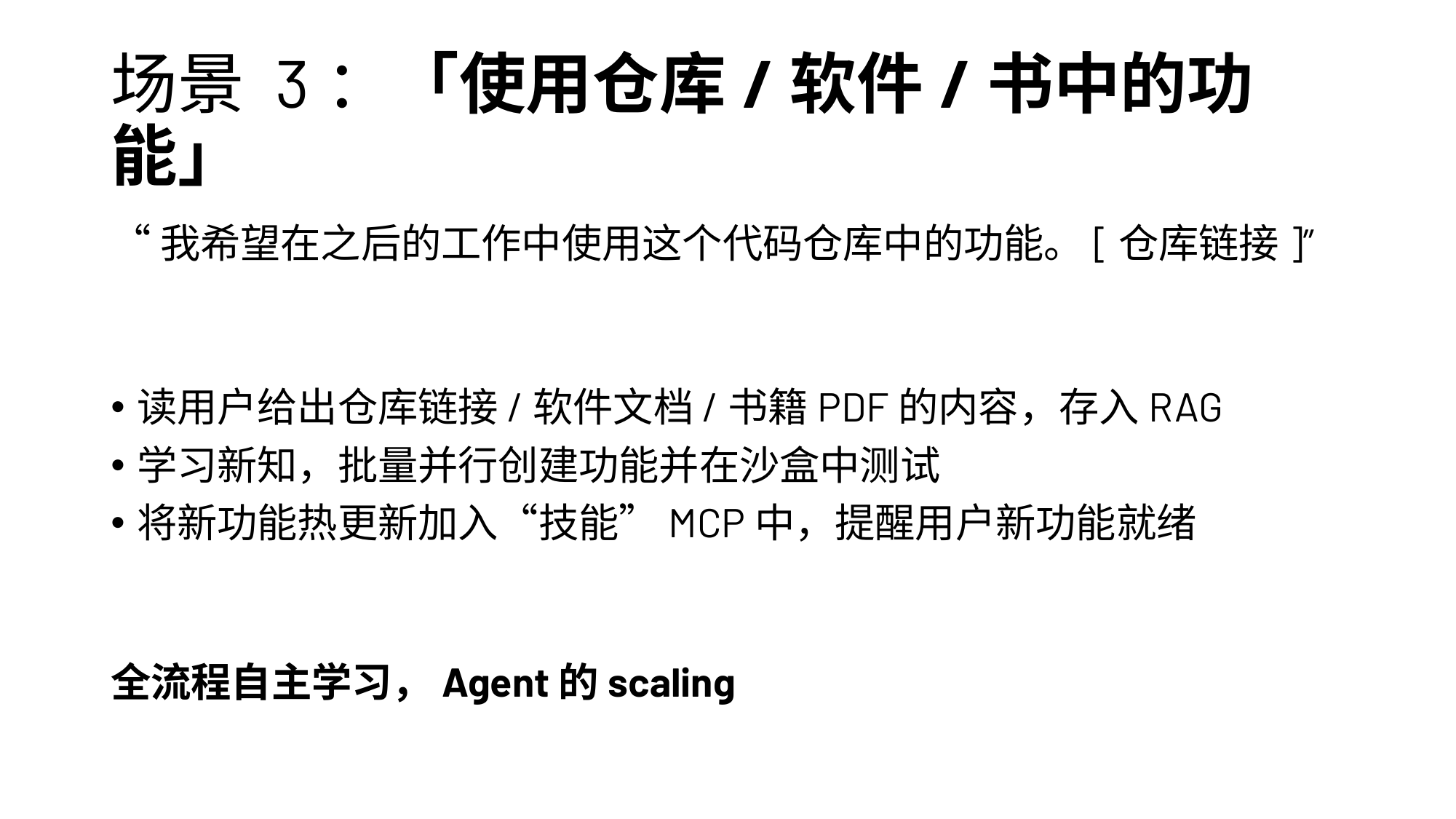

# 场景 3：「使用仓库/软件/书中的功能」
“我希望在之后的工作中使用这个代码仓库中的功能。[仓库链接]”

读用户给出仓库链接/软件文档/书籍PDF的内容，存入RAG
学习新知，批量并行创建功能并在沙盒中测试
将新功能热更新加入“技能”MCP中，提醒用户新功能就绪

全流程自主学习，Agent的scaling